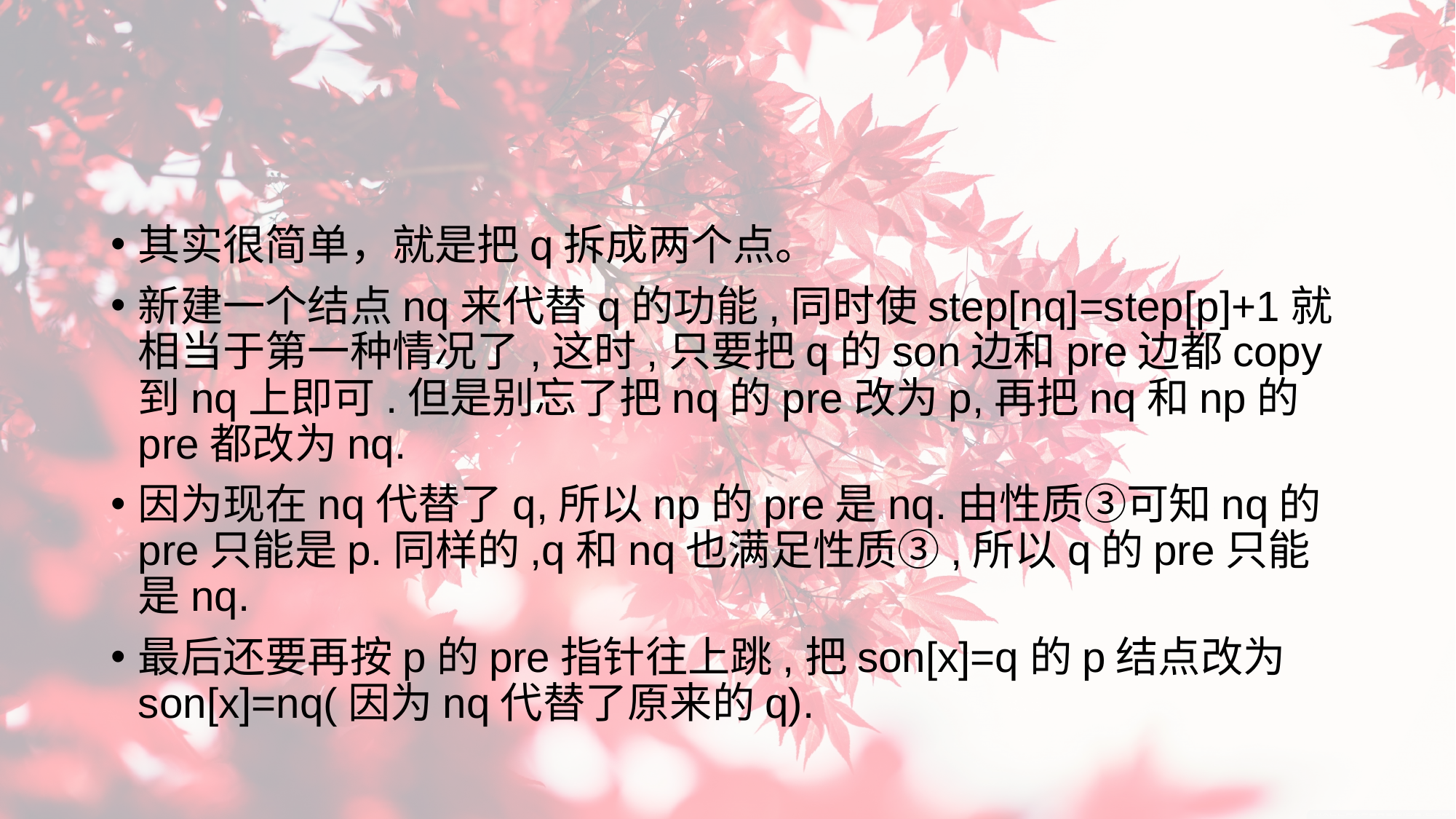

其实很简单，就是把q拆成两个点。
新建一个结点nq来代替q的功能,同时使step[nq]=step[p]+1就相当于第一种情况了,这时,只要把q的son边和pre边都copy到nq上即可.但是别忘了把nq的pre改为p,再把nq和np的pre都改为nq.
因为现在nq代替了q,所以np的pre是nq.由性质③可知nq的pre只能是p.同样的,q和nq也满足性质③,所以q的pre只能是nq.
最后还要再按p的pre指针往上跳,把son[x]=q的p结点改为son[x]=nq(因为nq代替了原来的q).